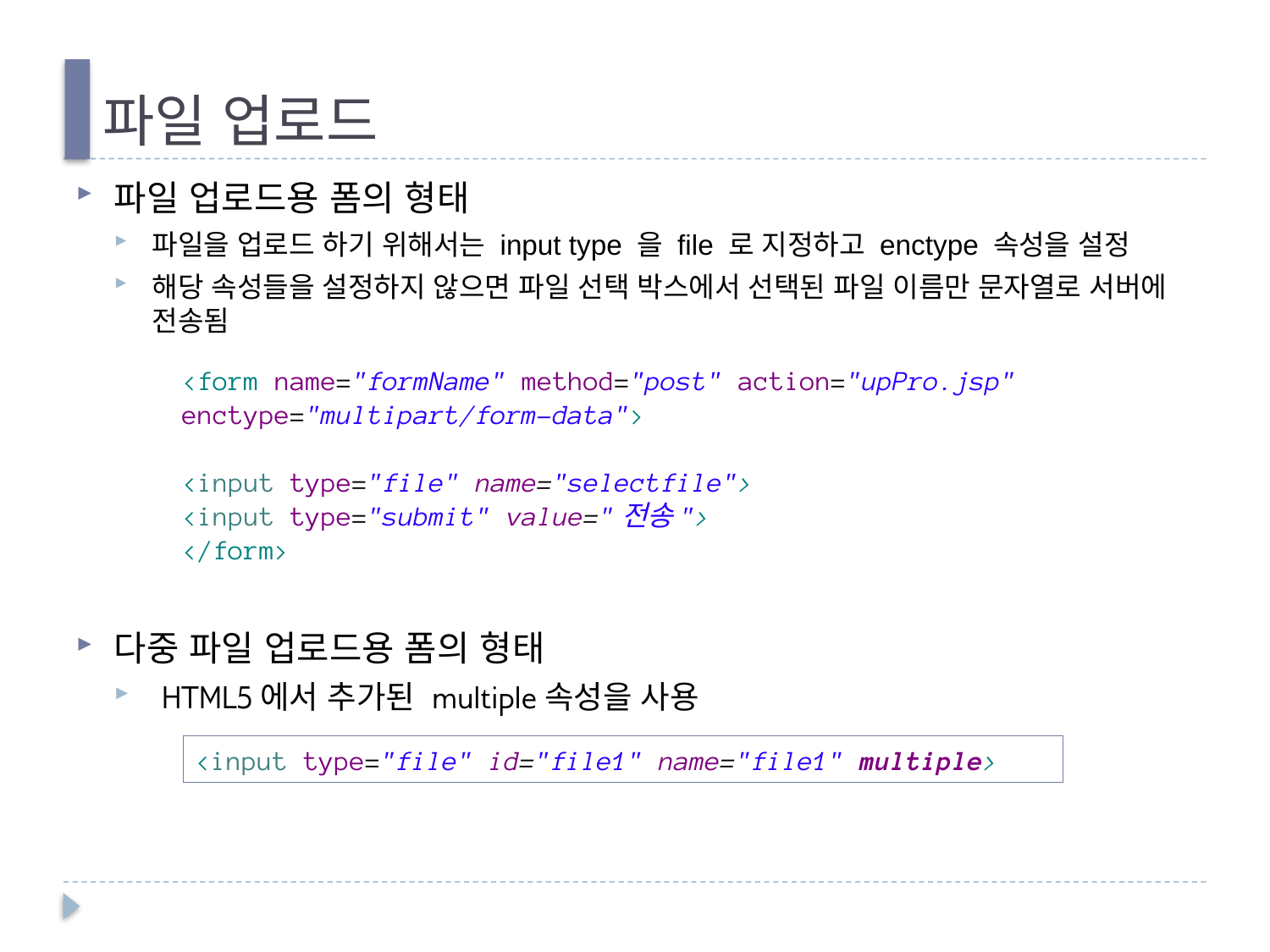

# 파일 업로드
파일 업로드용 폼의 형태
파일을 업로드 하기 위해서는 input type 을 file 로 지정하고 enctype 속성을 설정
해당 속성들을 설정하지 않으면 파일 선택 박스에서 선택된 파일 이름만 문자열로 서버에 전송됨

다중 파일 업로드용 폼의 형태
 HTML5에서 추가된 multiple속성을 사용

<form name="formName" method="post" action="upPro.jsp" enctype="multipart/form-data">

<input type="file" name="selectfile">
<input type="submit" value="전송">
</form>
<input type="file" id="file1" name="file1" multiple>